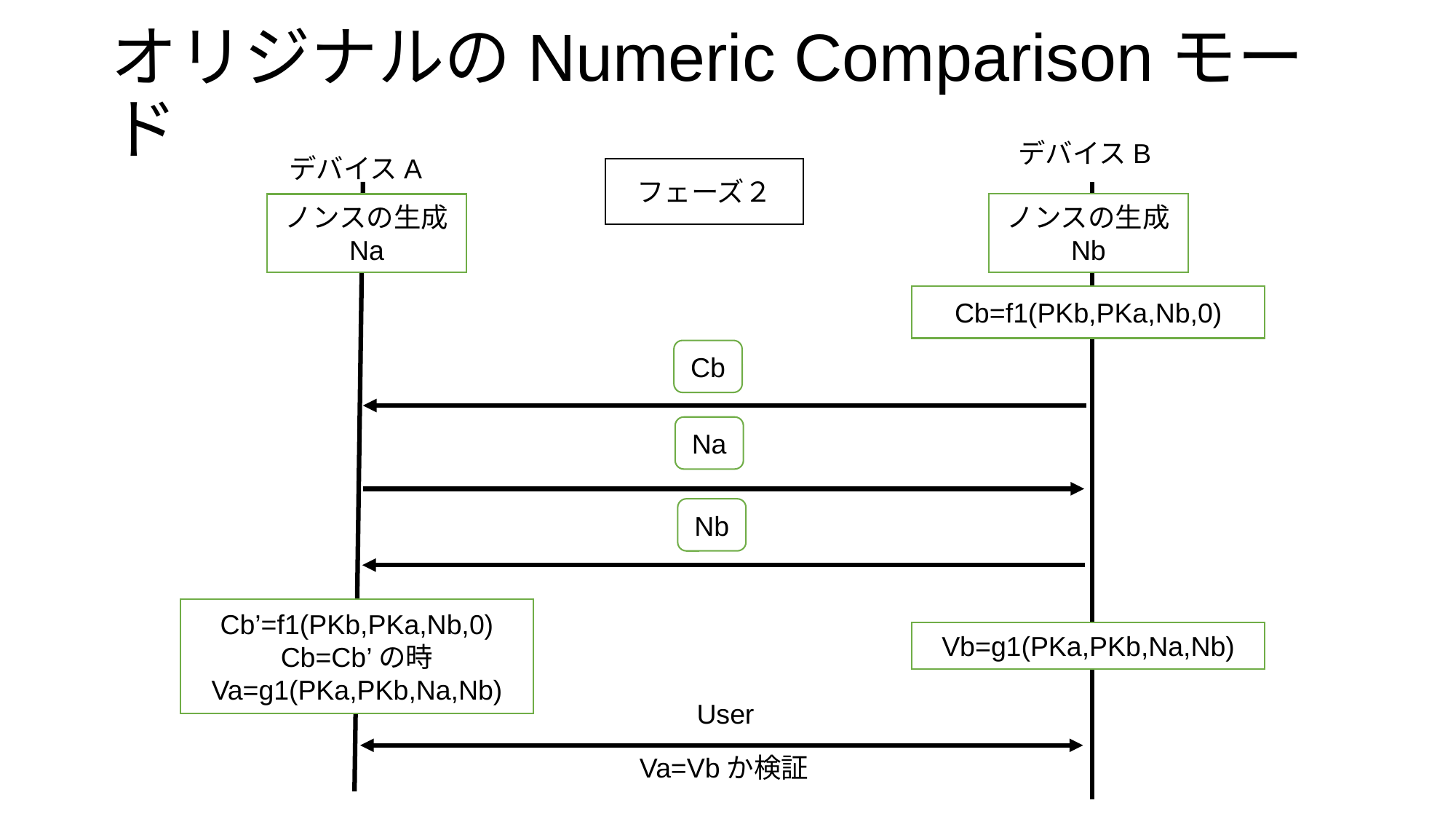

# オリジナルのNumeric Comparisonモード
デバイスB
デバイスA
フェーズ２
ノンスの生成
Nb
ノンスの生成
Na
Cb=f1(PKb,PKa,Nb,0)
Cb
Na
Nb
Cb’=f1(PKb,PKa,Nb,0)
Cb=Cb’の時
Va=g1(PKa,PKb,Na,Nb)
Vb=g1(PKa,PKb,Na,Nb)
User
Va=Vbか検証